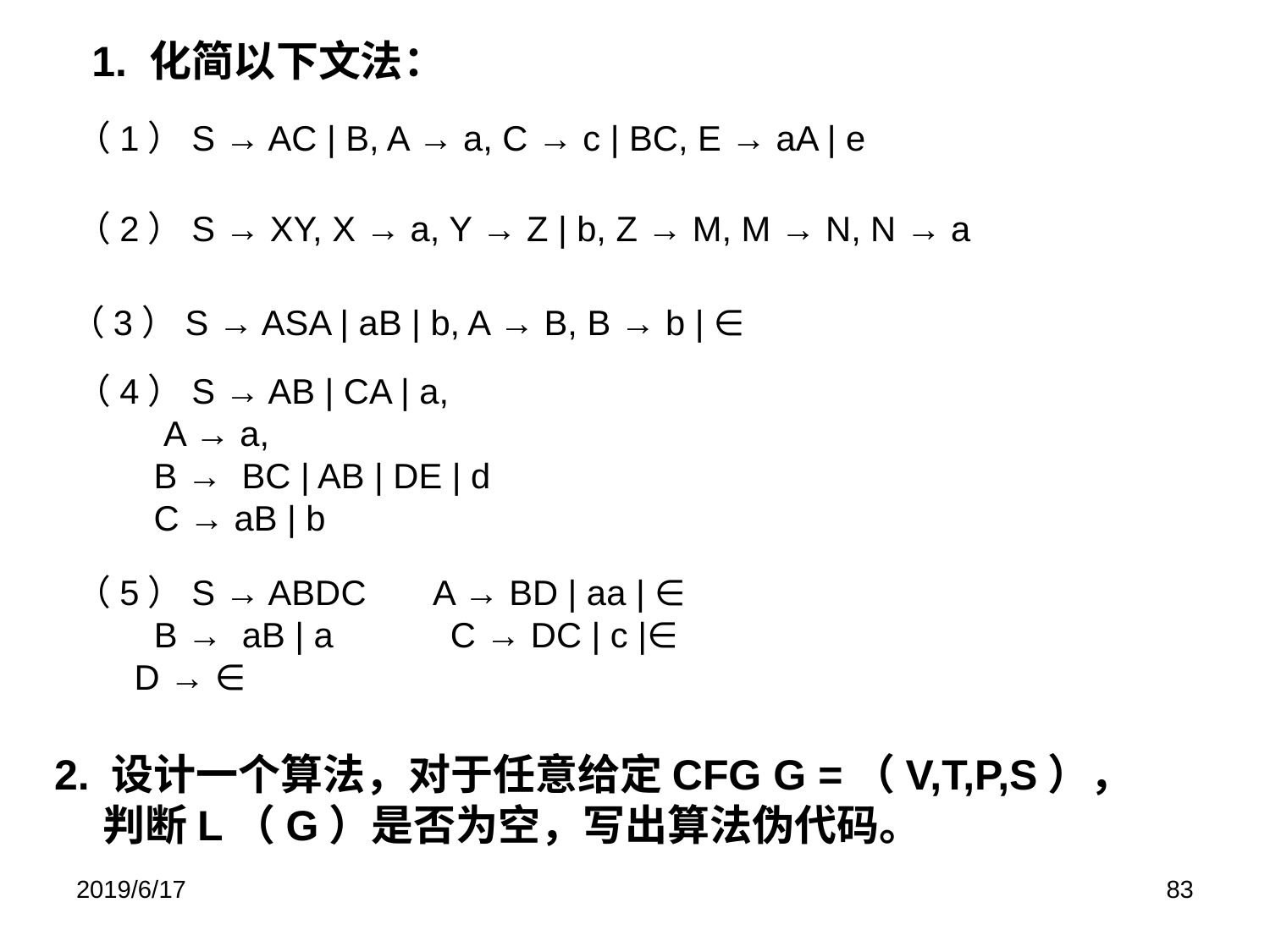

1. 化简以下文法：
（1）S → AC | B, A → a, C → c | BC, E → aA | e
（2）S → XY, X → a, Y → Z | b, Z → M, M → N, N → a

（3）S → ASA | aB | b, A → B, B → b | ∈

（4）S → AB | CA | a,
         A → a,
        B →  BC | AB | DE | d
        C → aB | b

（5）S → ABDC       A → BD | aa | ∈
        B →  aB | a            C → DC | c |∈
      D → ∈

2. 设计一个算法，对于任意给定CFG G =（V,T,P,S），
    判断L（G）是否为空，写出算法伪代码。
2019/6/17
83